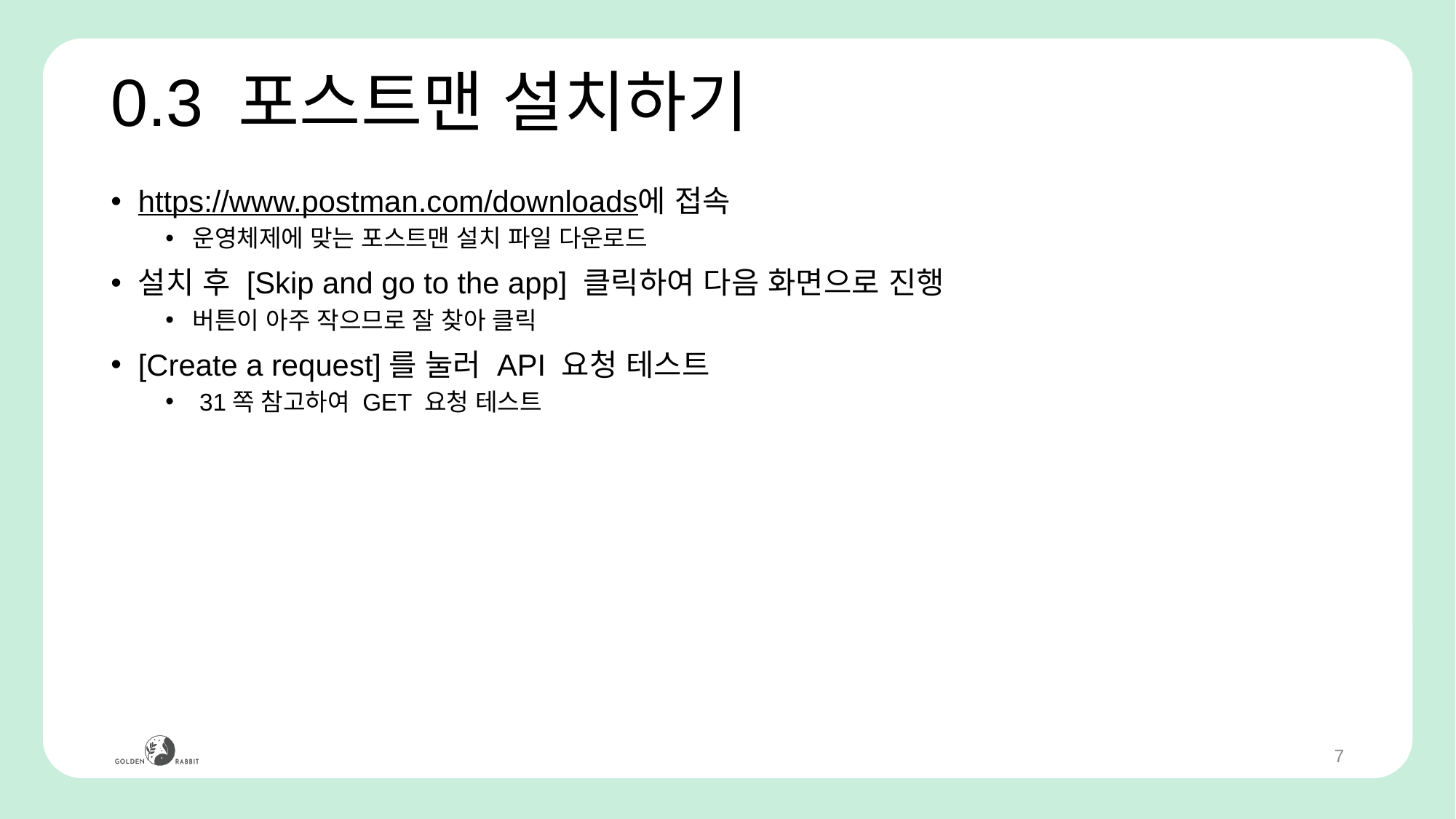

# 0.3 포스트맨 설치하기
https://www.postman.com/downloads에 접속
운영체제에 맞는 포스트맨 설치 파일 다운로드
설치 후 [Skip and go to the app] 클릭하여 다음 화면으로 진행
버튼이 아주 작으므로 잘 찾아 클릭
[Create a request]를 눌러 API 요청 테스트
 31쪽 참고하여 GET 요청 테스트
7